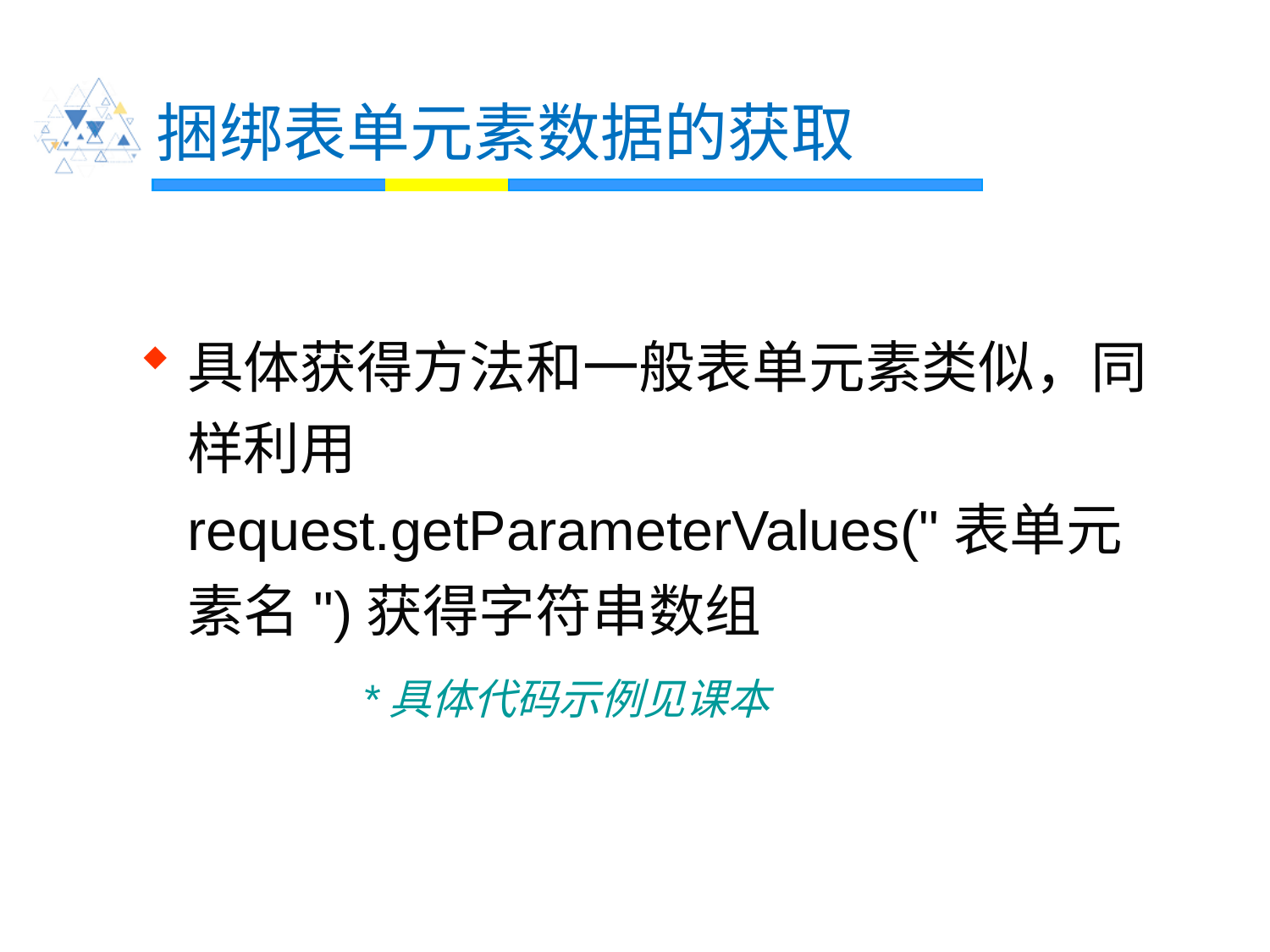

# 捆绑表单元素数据的获取

具体获得方法和一般表单元素类似，同样利用request.getParameterValues("表单元素名")获得字符串数组

*具体代码示例见课本